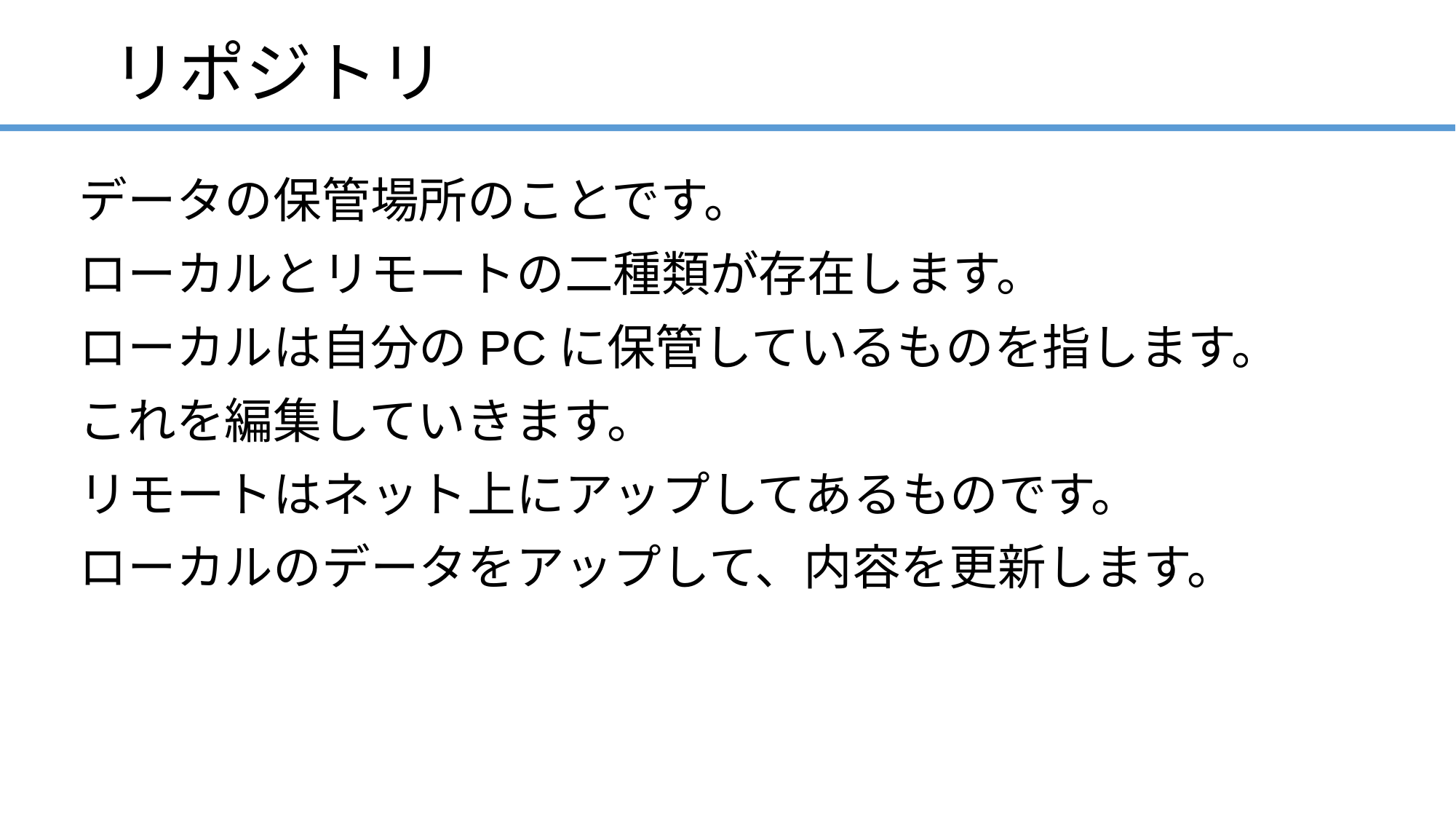

# リポジトリ
データの保管場所のことです。
ローカルとリモートの二種類が存在します。
ローカルは自分のPCに保管しているものを指します。
これを編集していきます。
リモートはネット上にアップしてあるものです。
ローカルのデータをアップして、内容を更新します。